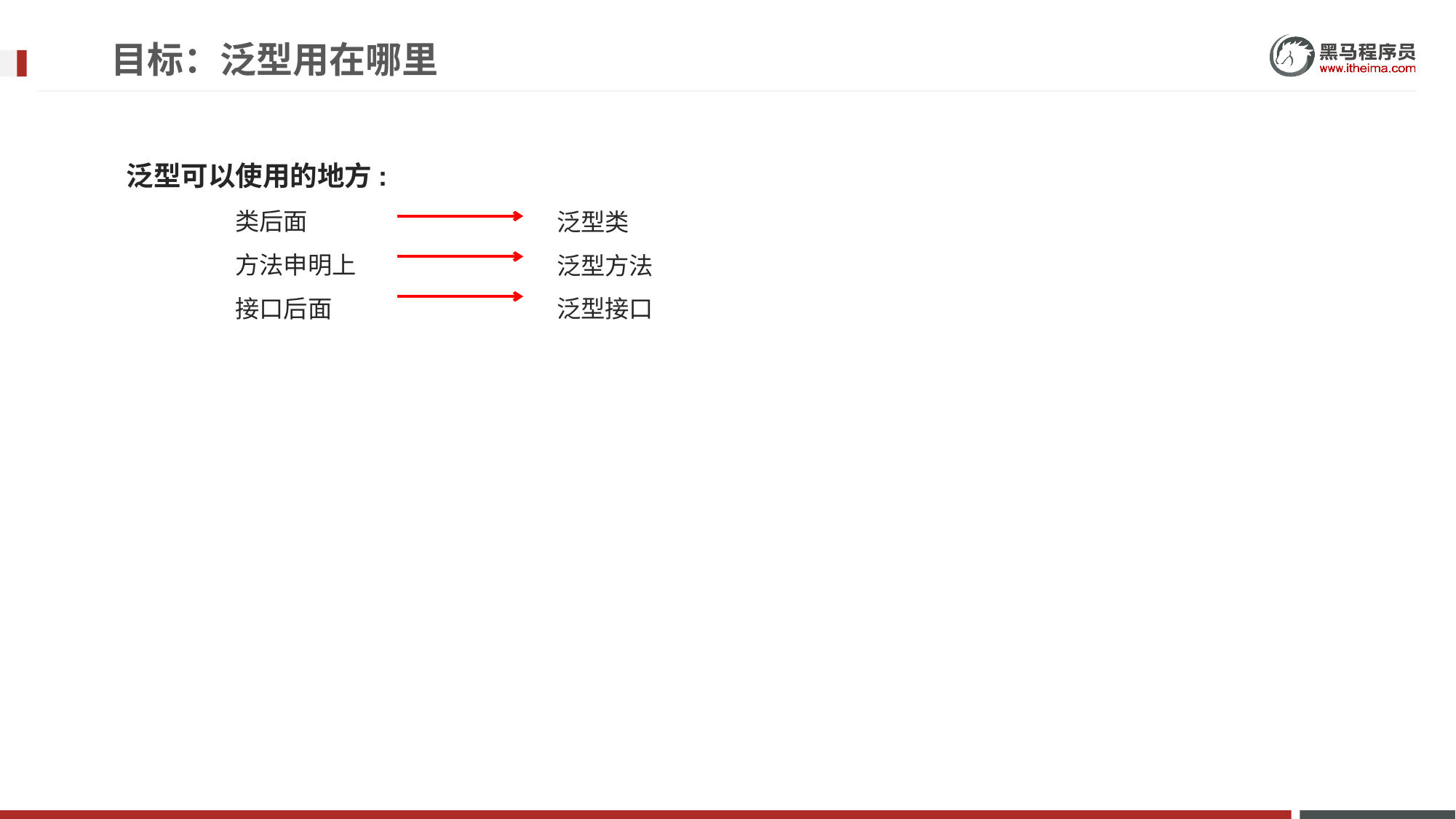

目标：泛型用在哪里
泛型可以使用的地方:
	类后面
	方法申明上
	接口后面
泛型类
泛型方法
泛型接口